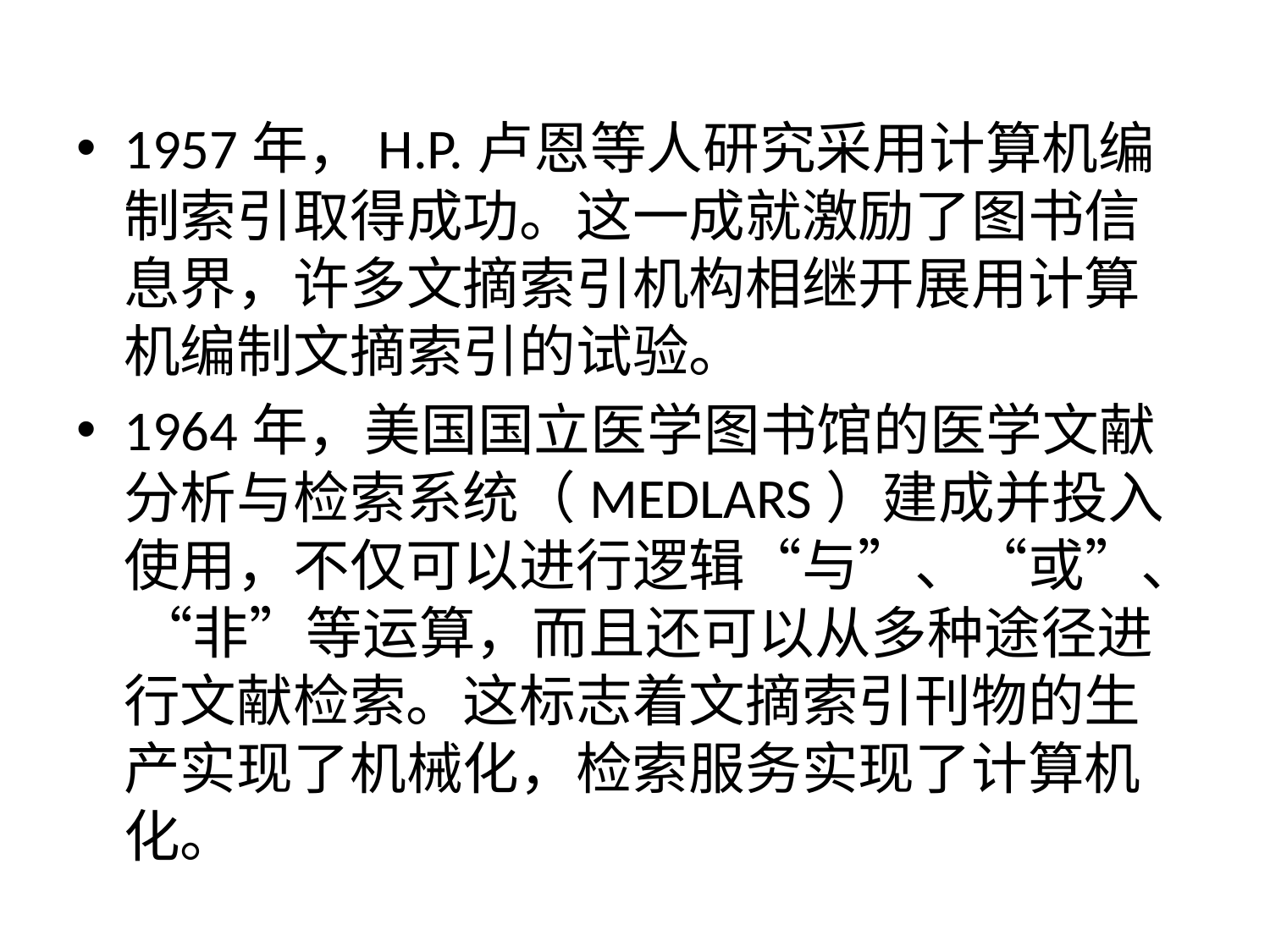

1957年，H.P.卢恩等人研究采用计算机编制索引取得成功。这一成就激励了图书信息界，许多文摘索引机构相继开展用计算机编制文摘索引的试验。
1964年，美国国立医学图书馆的医学文献分析与检索系统（MEDLARS）建成并投入使用，不仅可以进行逻辑“与”、“或”、 “非”等运算，而且还可以从多种途径进行文献检索。这标志着文摘索引刊物的生产实现了机械化，检索服务实现了计算机化。